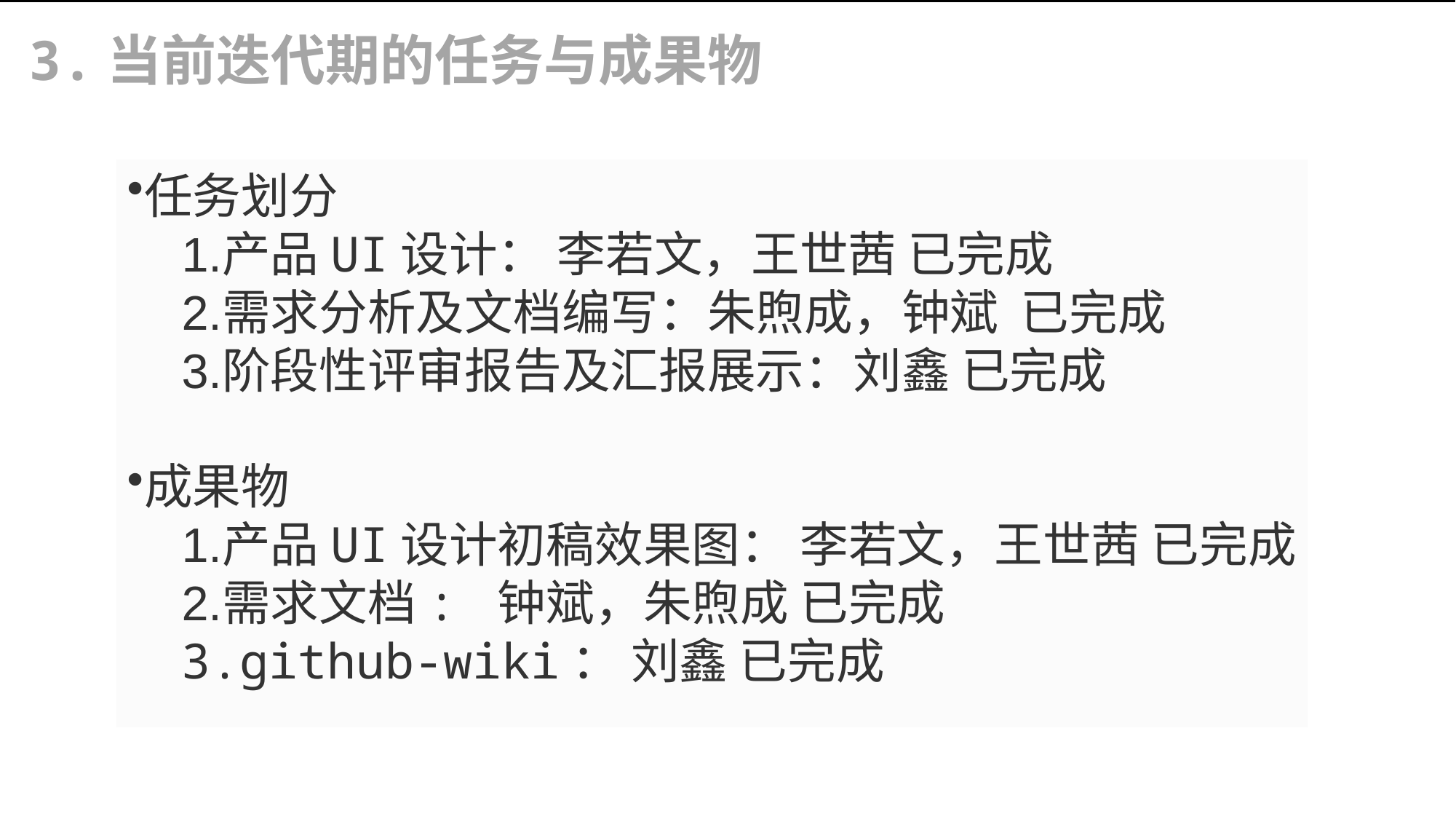

3.当前迭代期的任务与成果物
任务划分
产品UI设计： 李若文，王世茜 已完成
需求分析及文档编写：朱煦成，钟斌  已完成
阶段性评审报告及汇报展示：刘鑫 已完成

成果物
产品UI设计初稿效果图： 李若文，王世茜 已完成
需求文档: 钟斌，朱煦成 已完成
github-wiki： 刘鑫 已完成